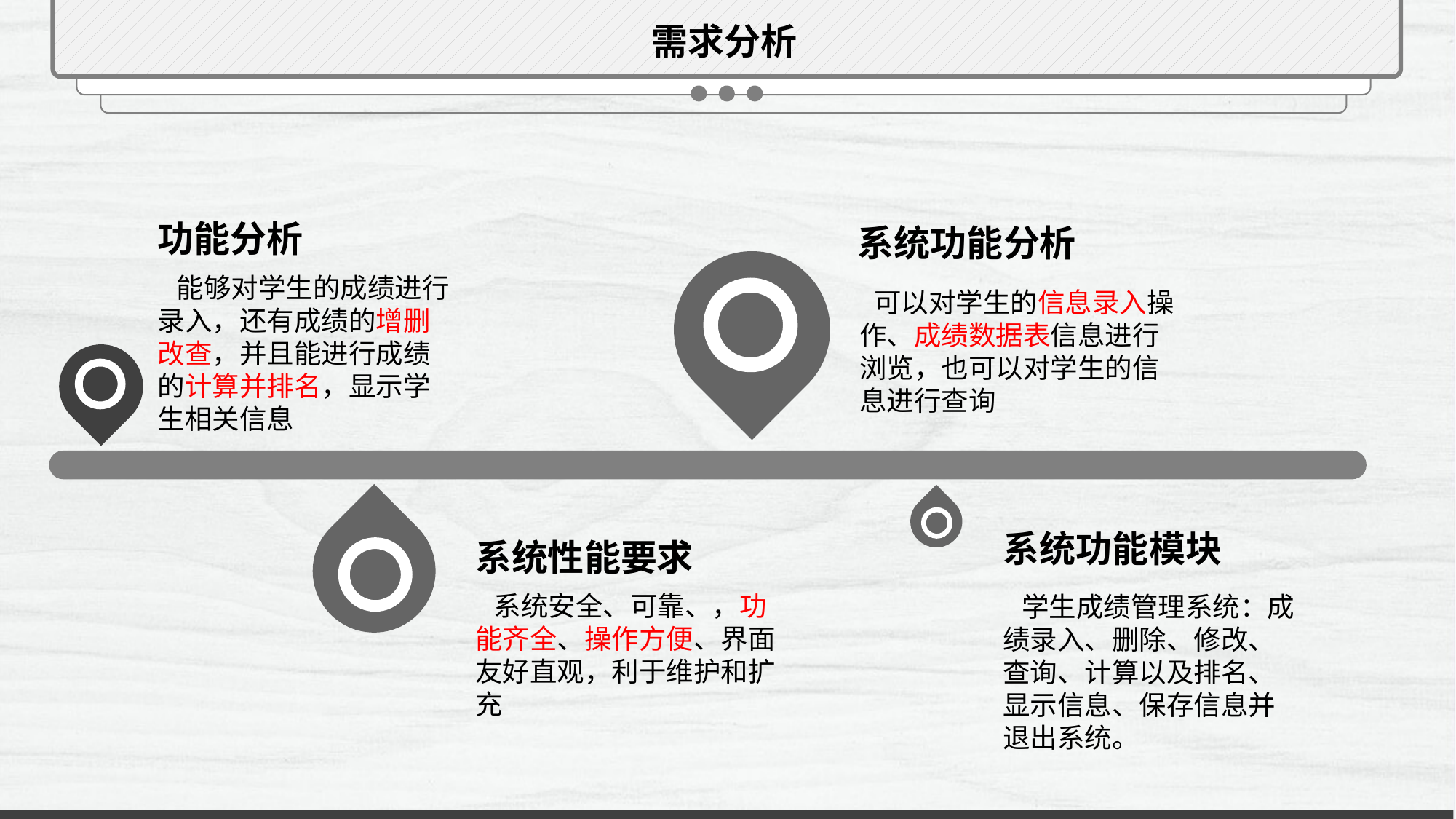

需求分析
功能分析
  能够对学生的成绩进行录入，还有成绩的增删改查，并且能进行成绩的计算并排名，显示学生相关信息
系统功能分析
  可以对学生的信息录入操作、成绩数据表信息进行浏览，也可以对学生的信息进行查询

系统功能模块
  学生成绩管理系统：成绩录入、删除、修改、查询、计算以及排名、显示信息、保存信息并退出系统。
系统性能要求
  系统安全、可靠、，功能齐全、操作方便、界面友好直观，利于维护和扩充